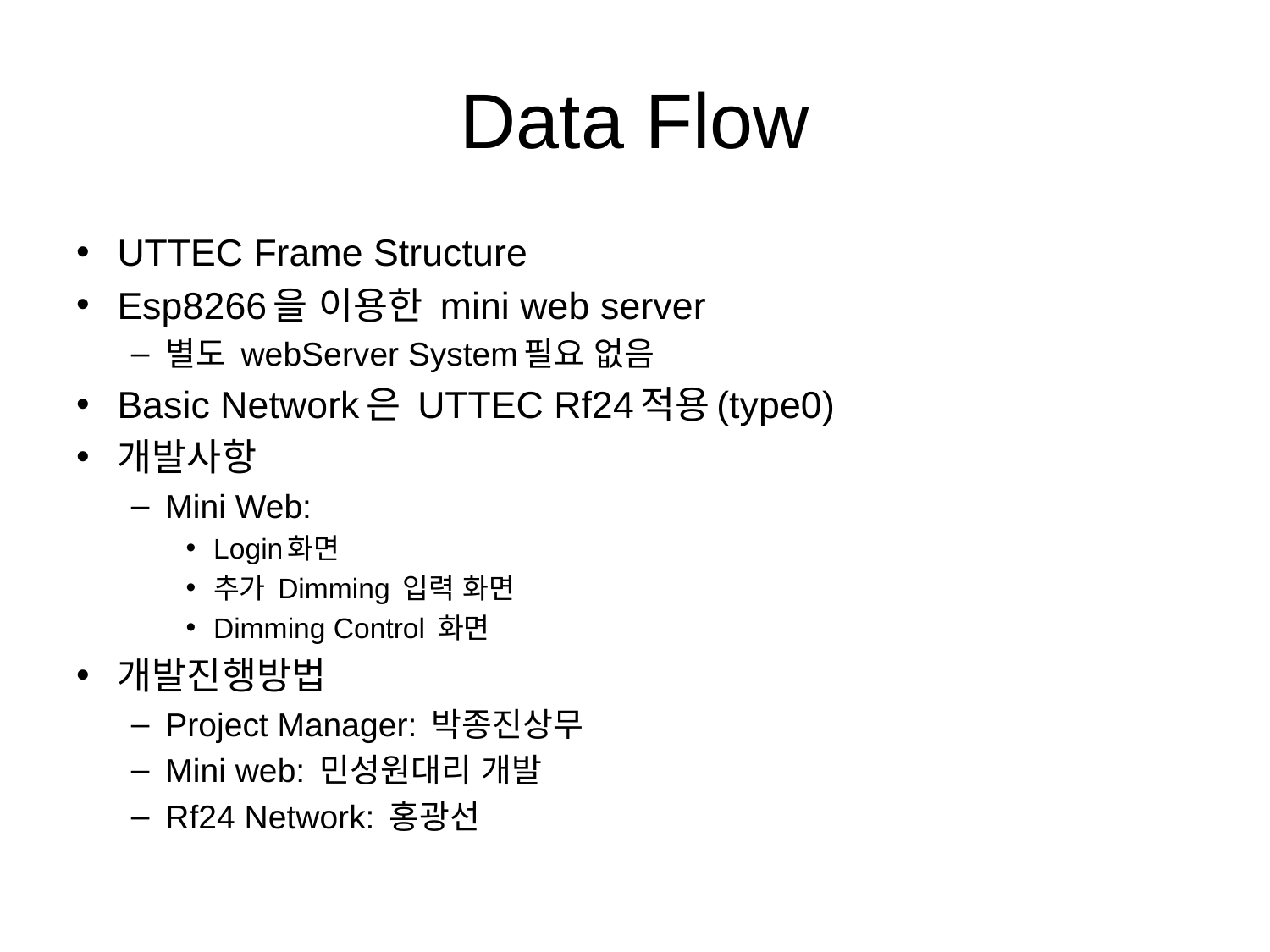

# Data Flow
UTTEC Frame Structure
Esp8266을 이용한 mini web server
별도 webServer System필요 없음
Basic Network은 UTTEC Rf24적용(type0)
개발사항
Mini Web:
Login화면
추가 Dimming 입력 화면
Dimming Control 화면
개발진행방법
Project Manager: 박종진상무
Mini web: 민성원대리 개발
Rf24 Network: 홍광선